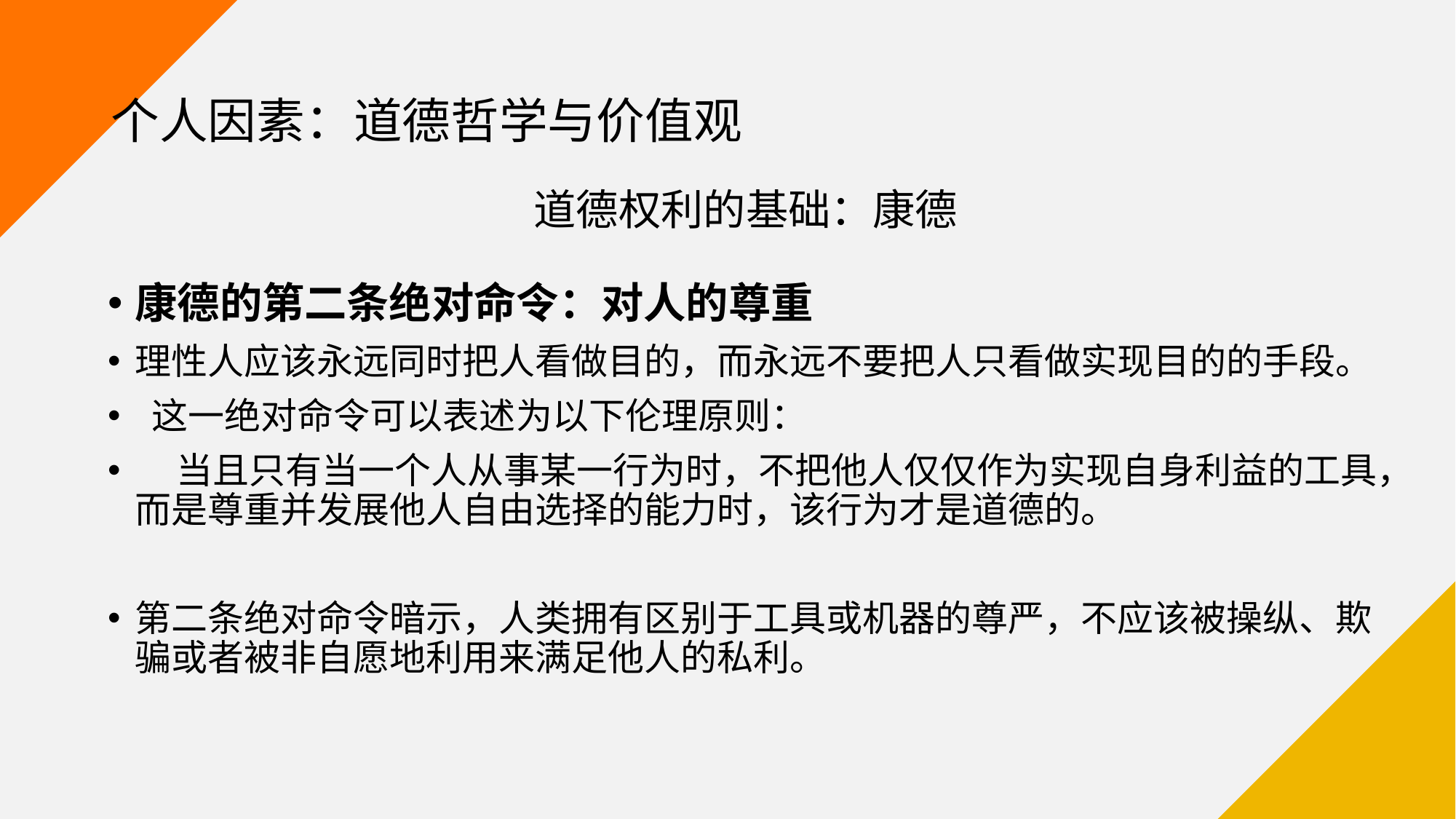

# 个人因素：道德哲学与价值观
道德权利的基础：康德
康德的第二条绝对命令：对人的尊重
理性人应该永远同时把人看做目的，而永远不要把人只看做实现目的的手段。
 这一绝对命令可以表述为以下伦理原则：
    当且只有当一个人从事某一行为时，不把他人仅仅作为实现自身利益的工具，而是尊重并发展他人自由选择的能力时，该行为才是道德的。

第二条绝对命令暗示，人类拥有区别于工具或机器的尊严，不应该被操纵、欺骗或者被非自愿地利用来满足他人的私利。